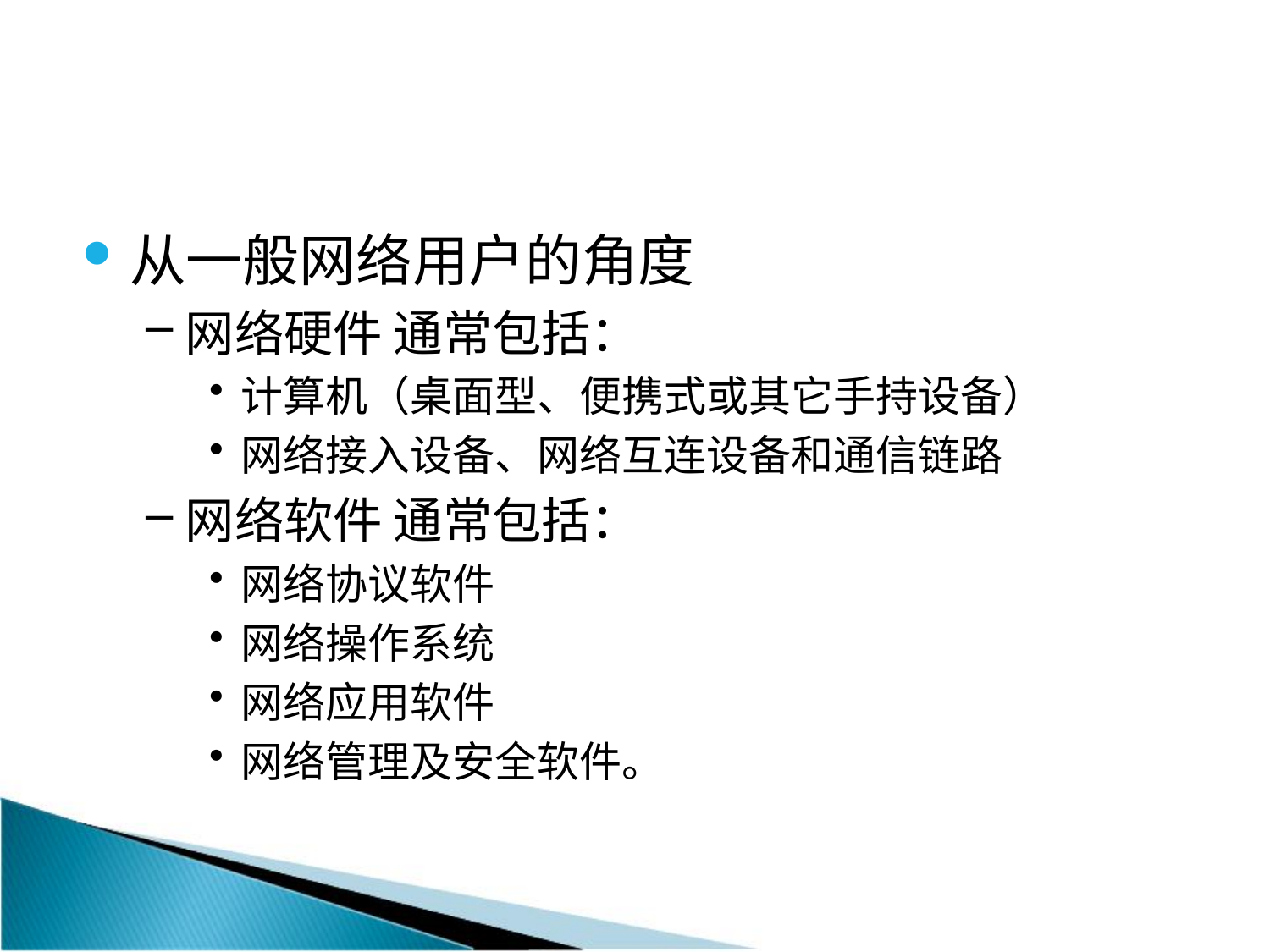

从一般网络用户的角度
网络硬件 通常包括：
计算机（桌面型、便携式或其它手持设备）
网络接入设备、网络互连设备和通信链路
网络软件 通常包括：
网络协议软件
网络操作系统
网络应用软件
网络管理及安全软件。